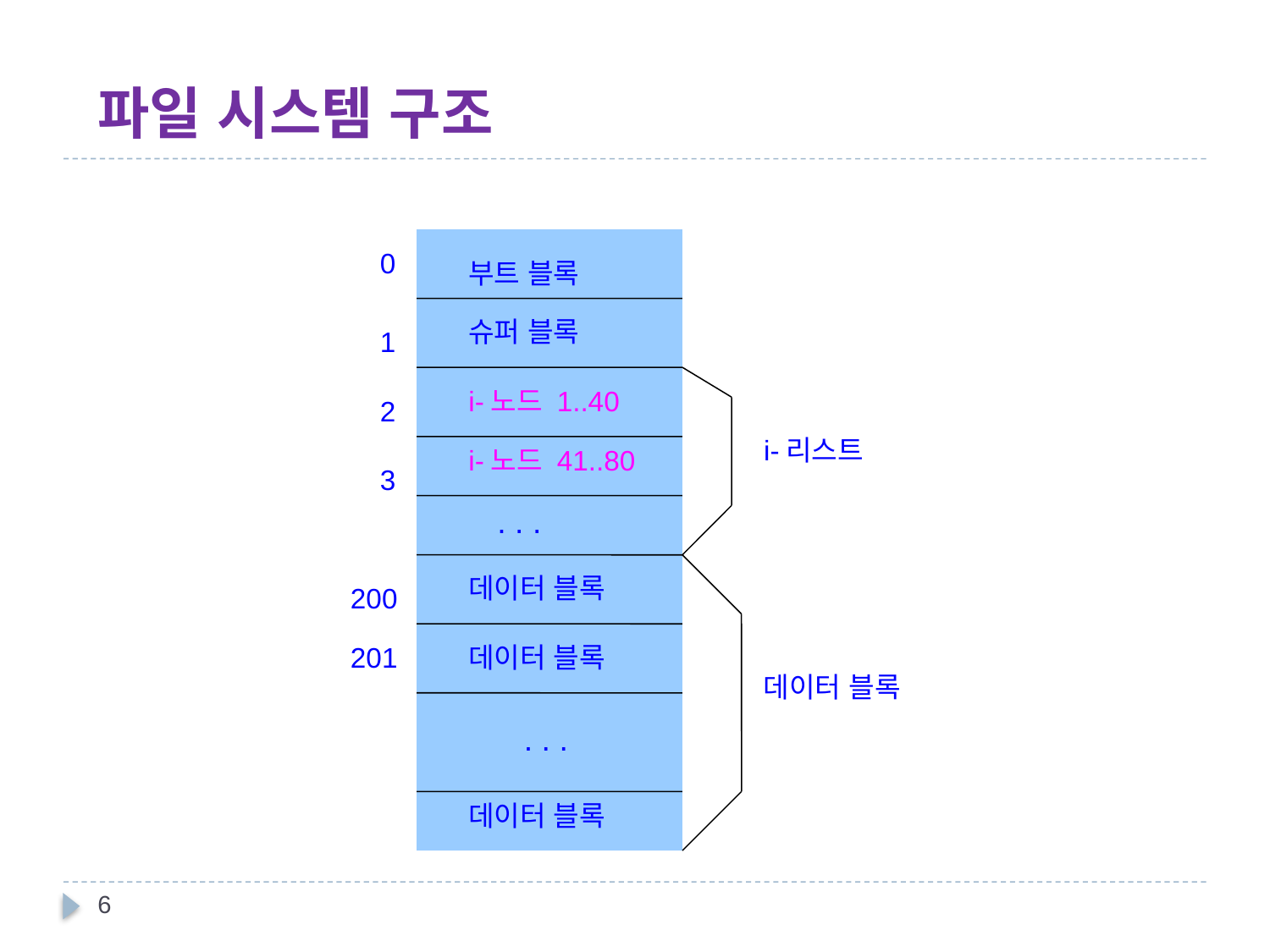

# 파일 시스템 구조

0
부트 블록

슈퍼 블록
1

i-노드 1..40
2

i-리스트

i-노드 41..80
3

 . . .

데이터 블록
200

201
데이터 블록
데이터 블록

    . . .

데이터 블록

6